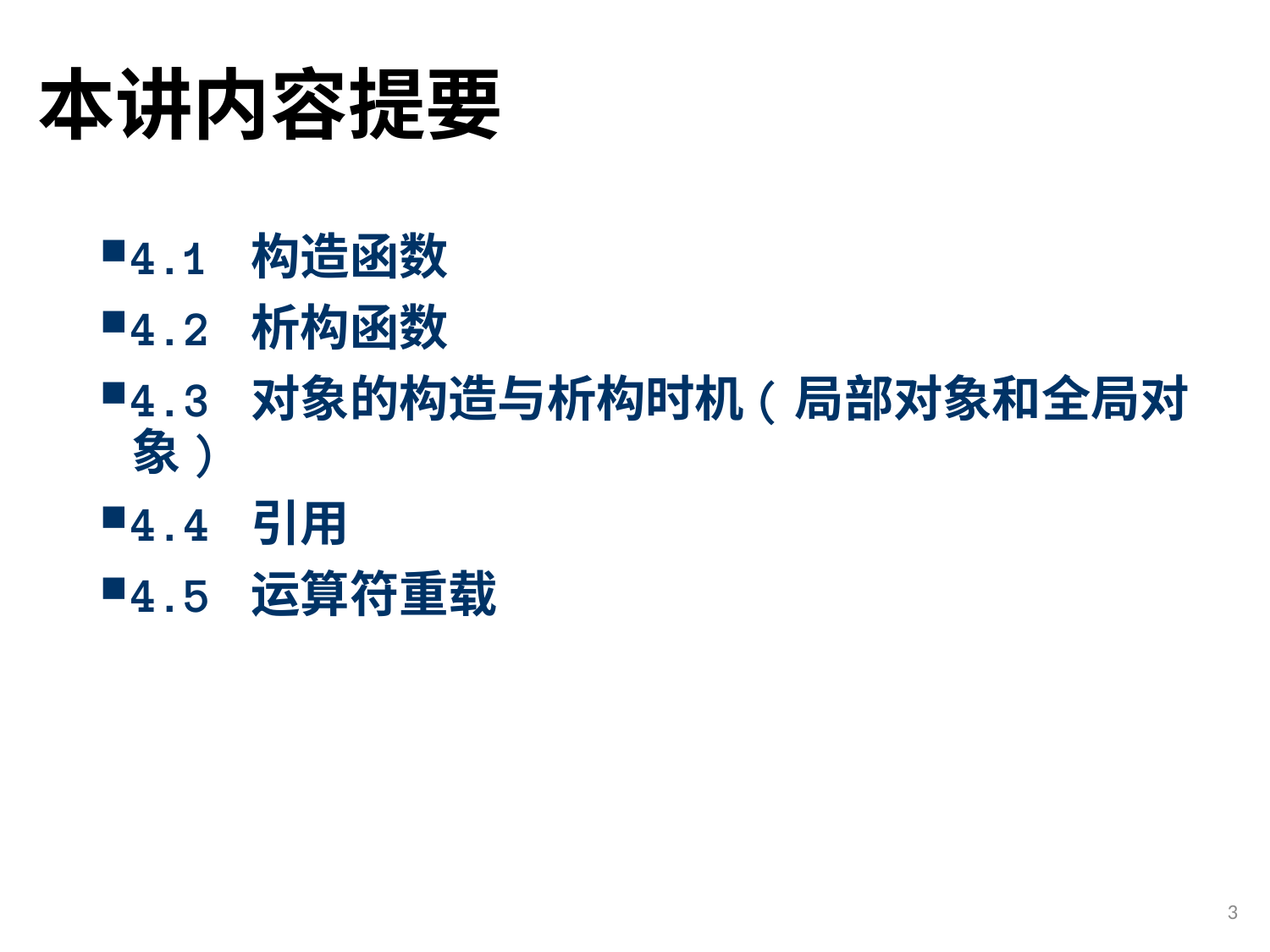

# 本讲内容提要
4.1 构造函数
4.2 析构函数
4.3 对象的构造与析构时机(局部对象和全局对象)
4.4 引用
4.5 运算符重载
3